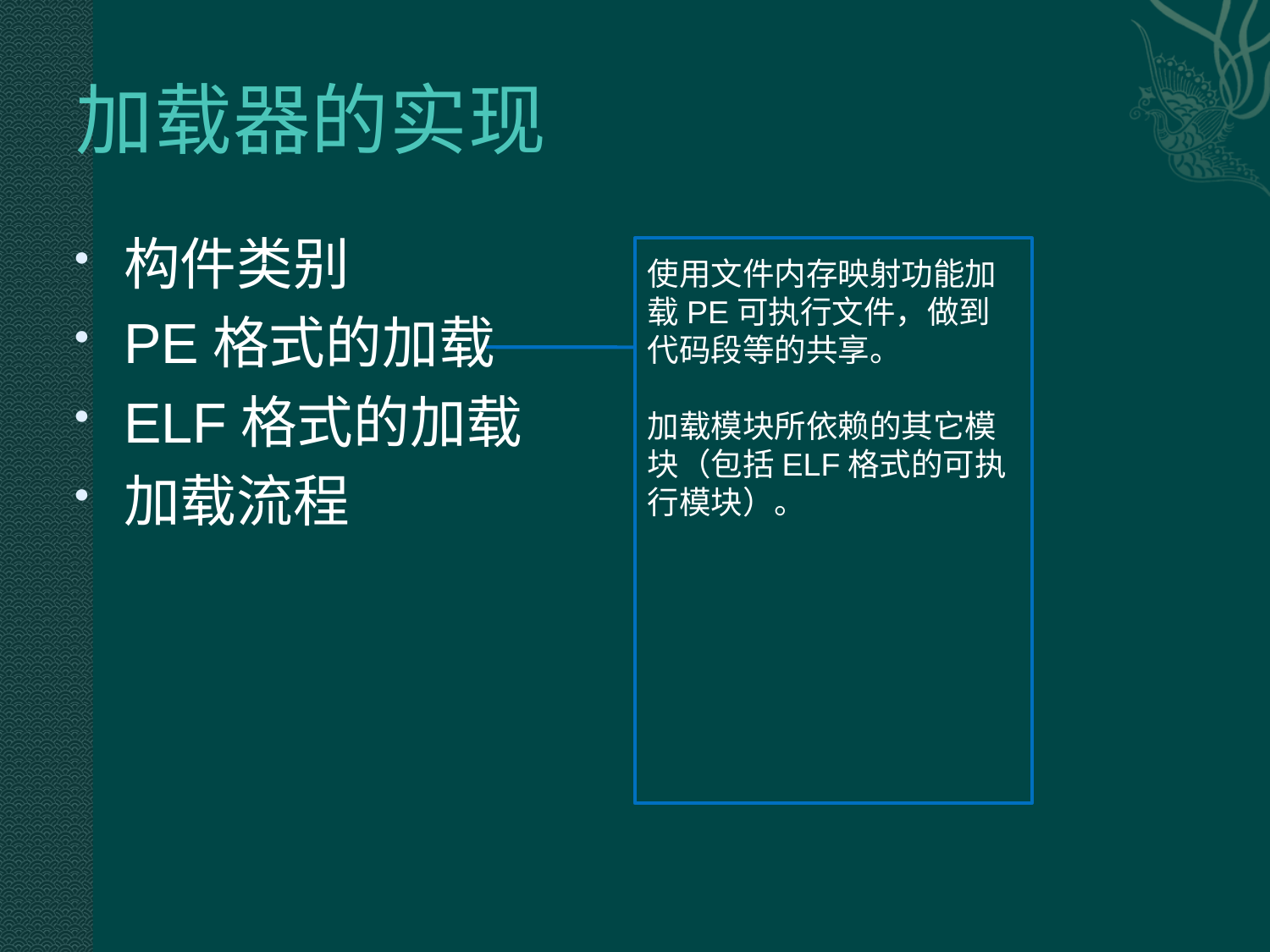

# 加载器的实现
构件类别
PE格式的加载
ELF格式的加载
加载流程
使用文件内存映射功能加载PE可执行文件，做到代码段等的共享。

加载模块所依赖的其它模块（包括ELF格式的可执行模块）。